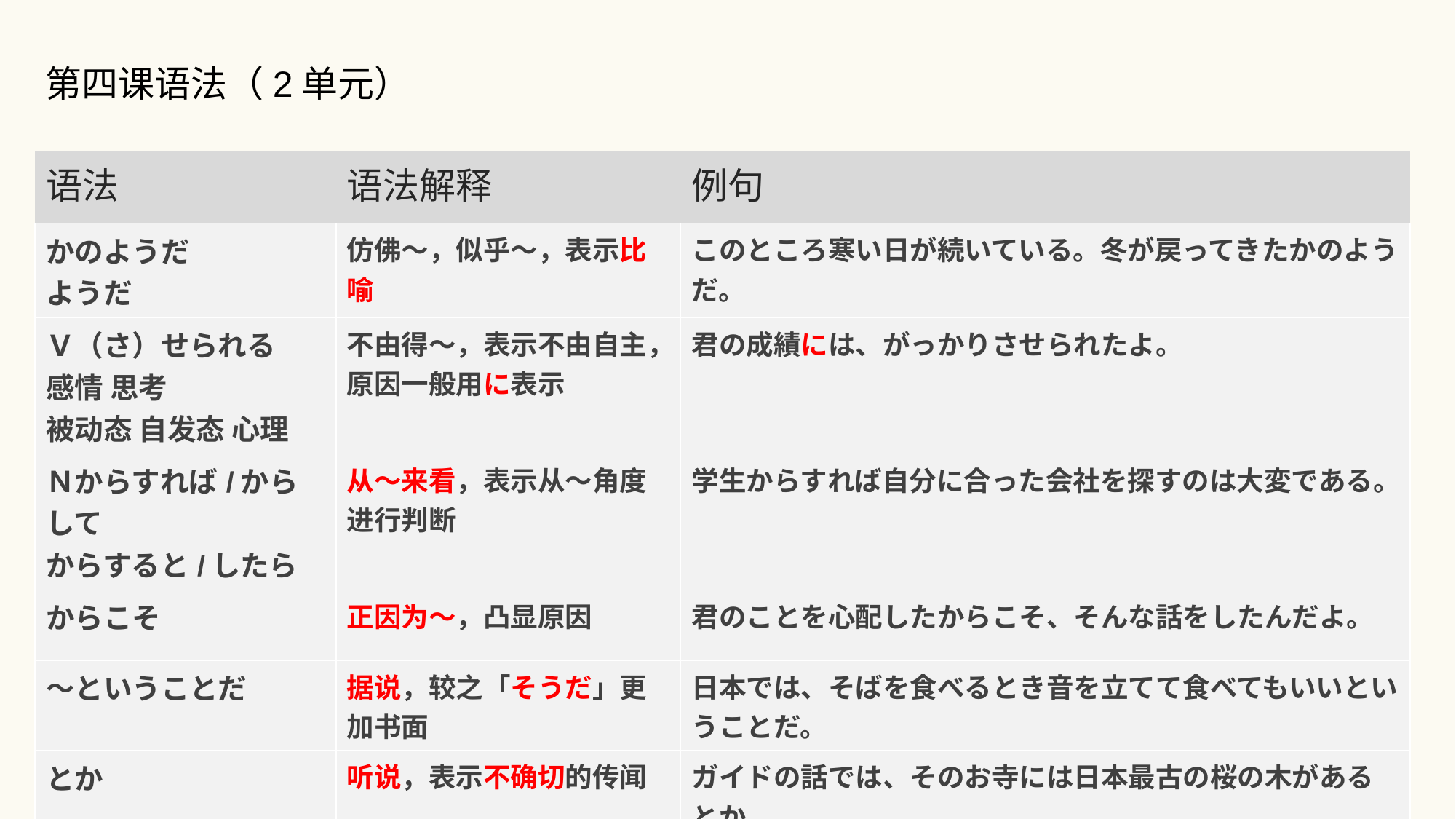

第四课语法（2单元）
| 语法 | 语法解释 | 例句 |
| --- | --- | --- |
| かのようだ ようだ | 仿佛～，似乎～，表示比喻 | このところ寒い日が続いている。冬が戻ってきたかのようだ。 |
| Ｖ（さ）せられる 感情 思考 被动态 自发态 心理 | 不由得～，表示不由自主，原因一般用に表示 | 君の成績には、がっかりさせられたよ。 |
| Ｎからすれば/からして からすると/したら | 从～来看，表示从～角度进行判断 | 学生からすれば自分に合った会社を探すのは大変である。 |
| からこそ | 正因为～，凸显原因 | 君のことを心配したからこそ、そんな話をしたんだよ。 |
| ～ということだ | 据说，较之「そうだ」更加书面 | 日本では、そばを食べるとき音を立てて食べてもいいということだ。 |
| とか | 听说，表示不确切的传闻 | ガイドの話では、そのお寺には日本最古の桜の木があるとか。 |